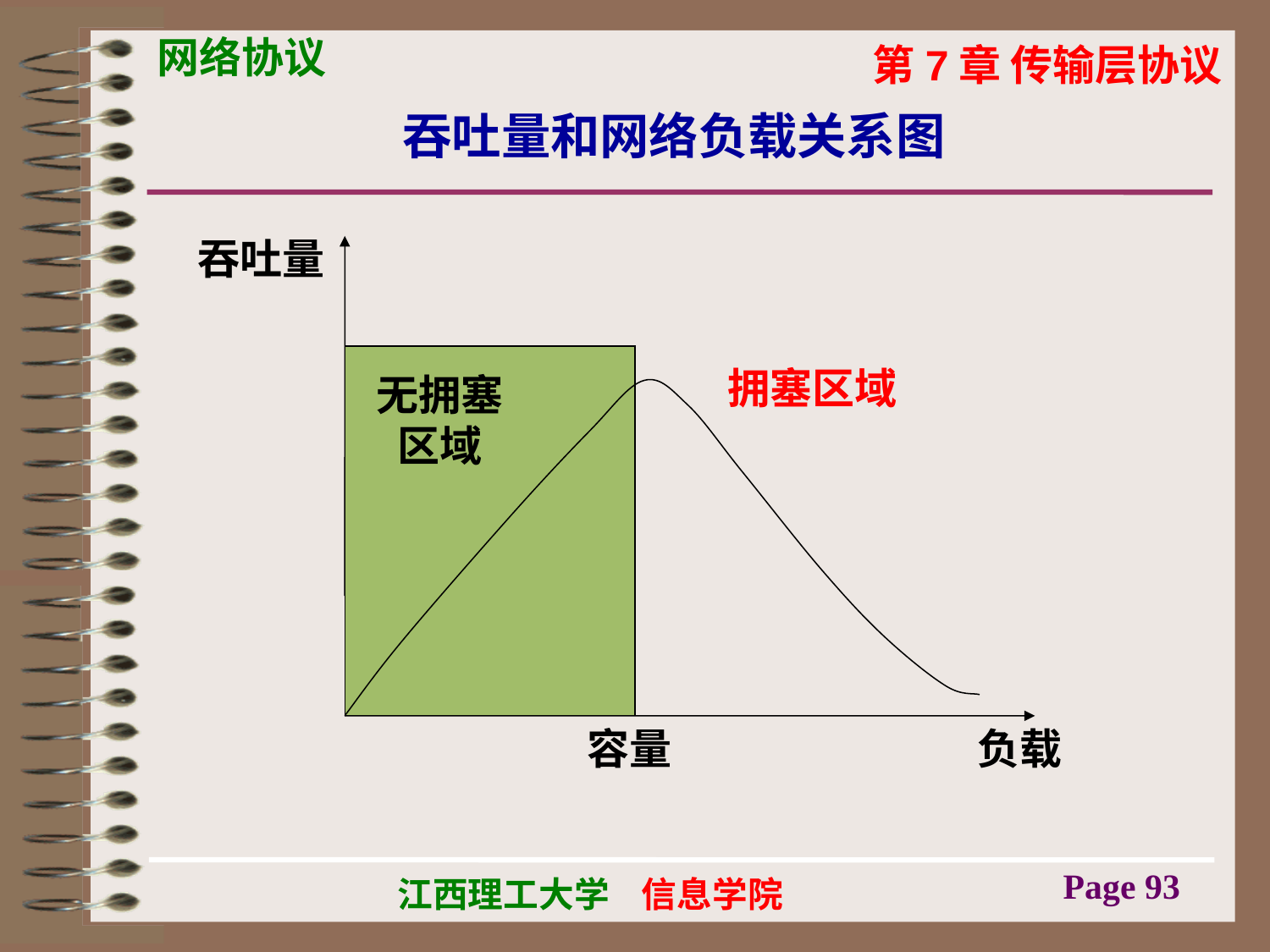

# 吞吐量和网络负载关系图
吞吐量

拥塞区域
无拥塞区域

容量
负载
Page 93